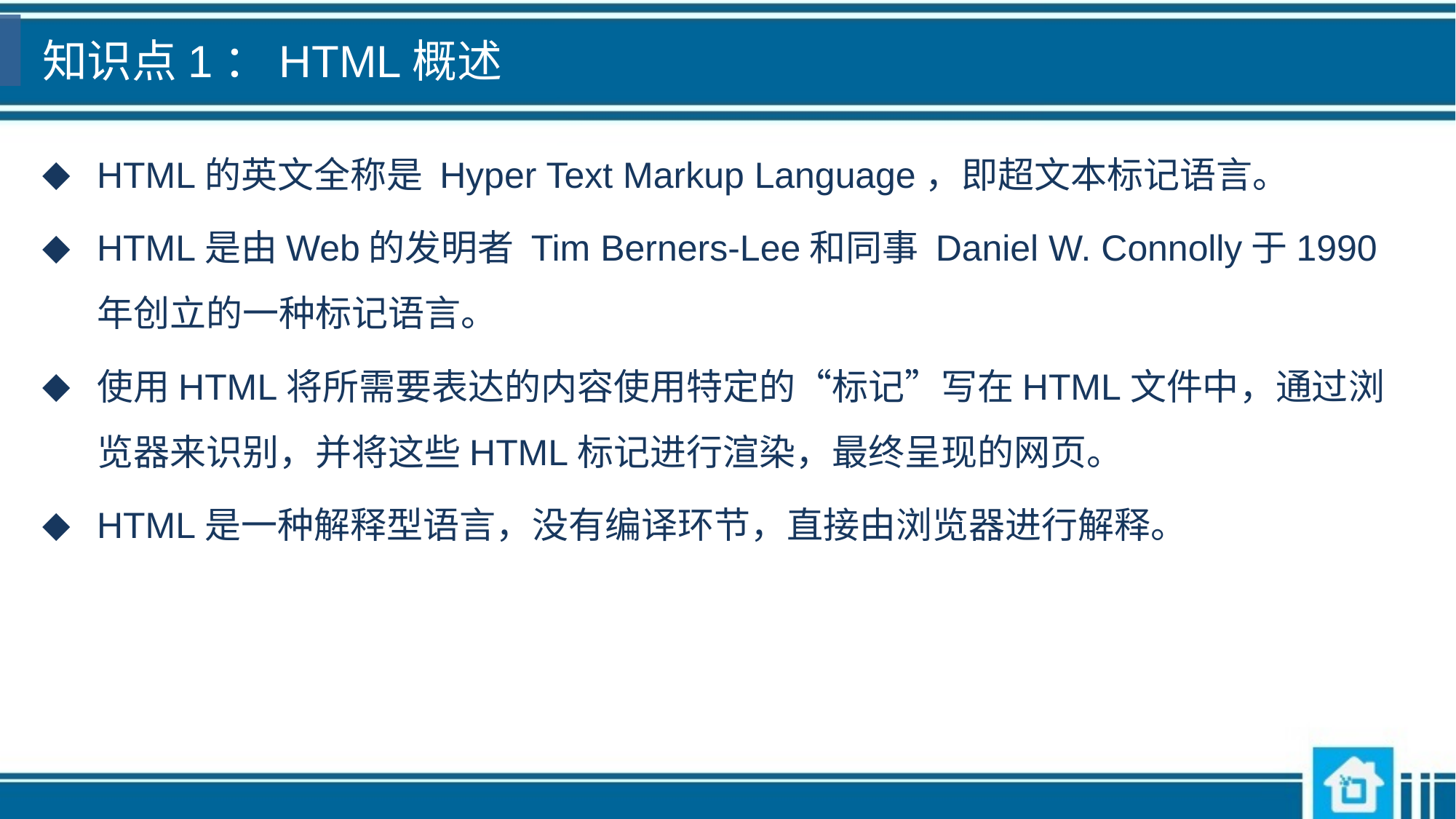

# 知识点1：HTML概述
HTML的英文全称是 Hyper Text Markup Language，即超文本标记语言。
HTML是由Web的发明者 Tim Berners-Lee和同事 Daniel W. Connolly于1990年创立的一种标记语言。
使用HTML将所需要表达的内容使用特定的“标记”写在HTML文件中，通过浏览器来识别，并将这些HTML标记进行渲染，最终呈现的网页。
HTML是一种解释型语言，没有编译环节，直接由浏览器进行解释。